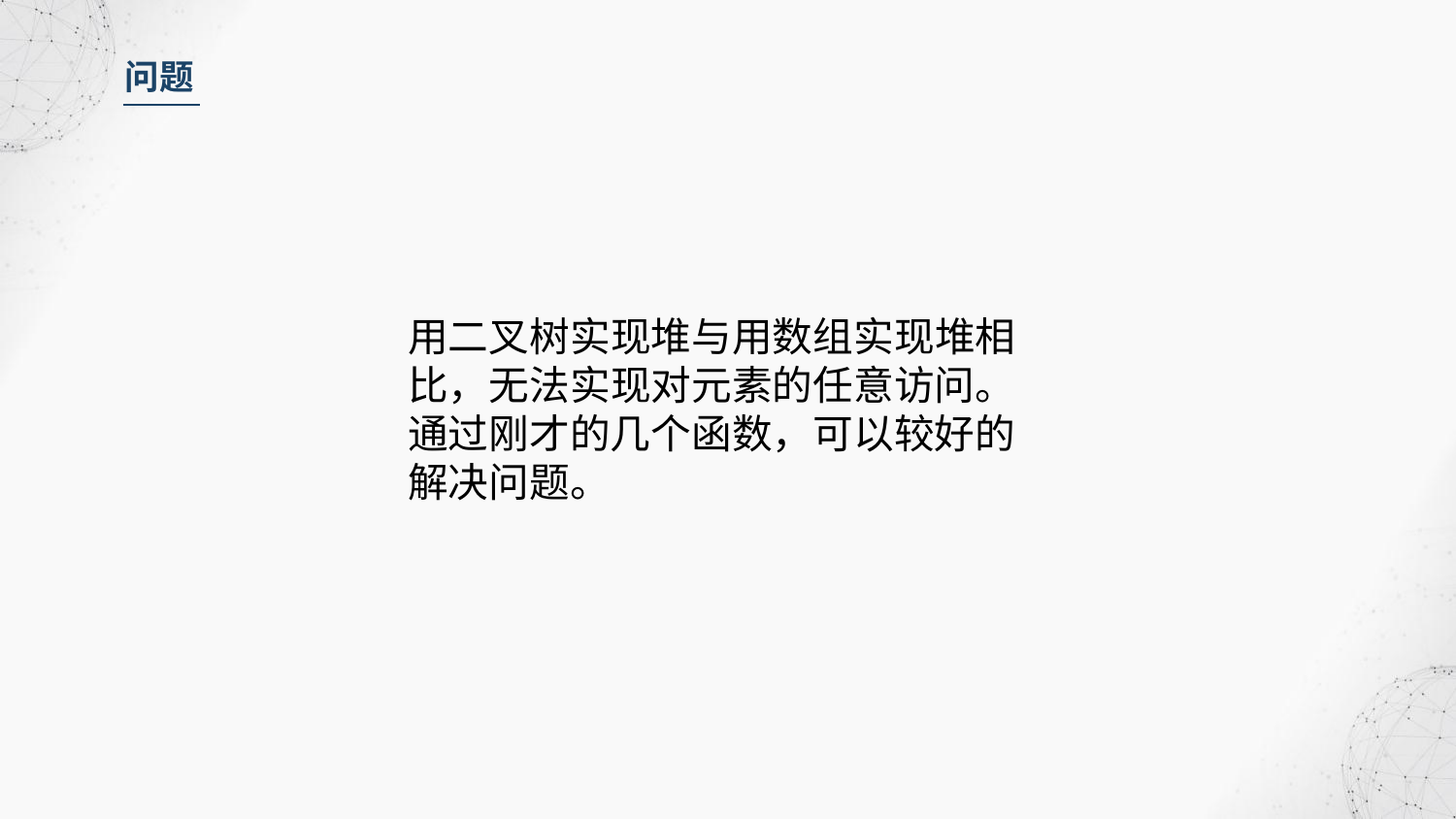

问题
用二叉树实现堆与用数组实现堆相比，无法实现对元素的任意访问。通过刚才的几个函数，可以较好的解决问题。